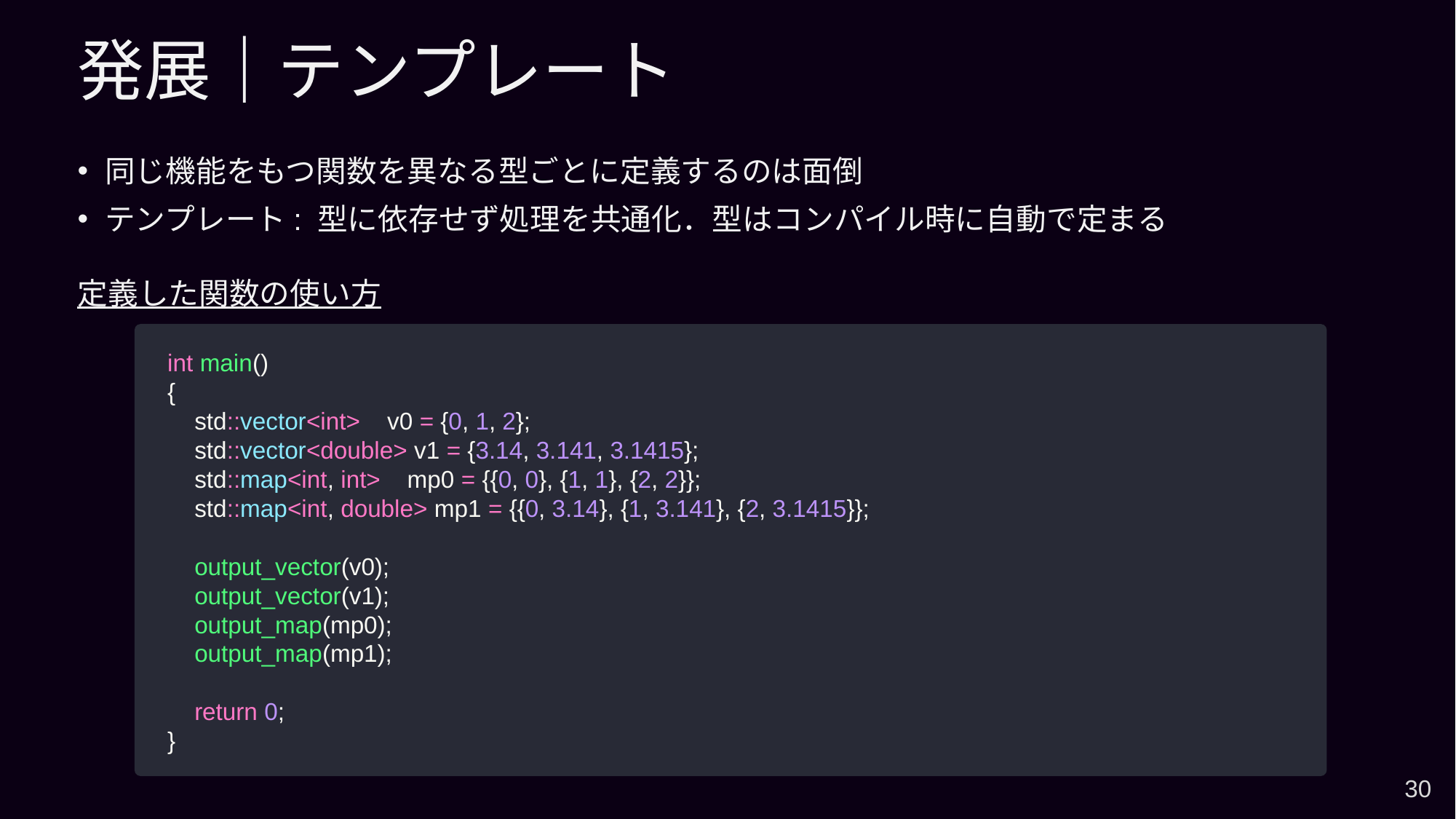

# 発展｜テンプレート
同じ機能をもつ関数を異なる型ごとに定義するのは面倒
テンプレート: 型に依存せず処理を共通化．型はコンパイル時に自動で定まる
定義した関数の使い方

int main()
{
    std::vector<int>    v0 = {0, 1, 2};
    std::vector<double> v1 = {3.14, 3.141, 3.1415};
    std::map<int, int>    mp0 = {{0, 0}, {1, 1}, {2, 2}};
    std::map<int, double> mp1 = {{0, 3.14}, {1, 3.141}, {2, 3.1415}};
    output_vector(v0);
    output_vector(v1);
    output_map(mp0);
    output_map(mp1);
    return 0;
}
30